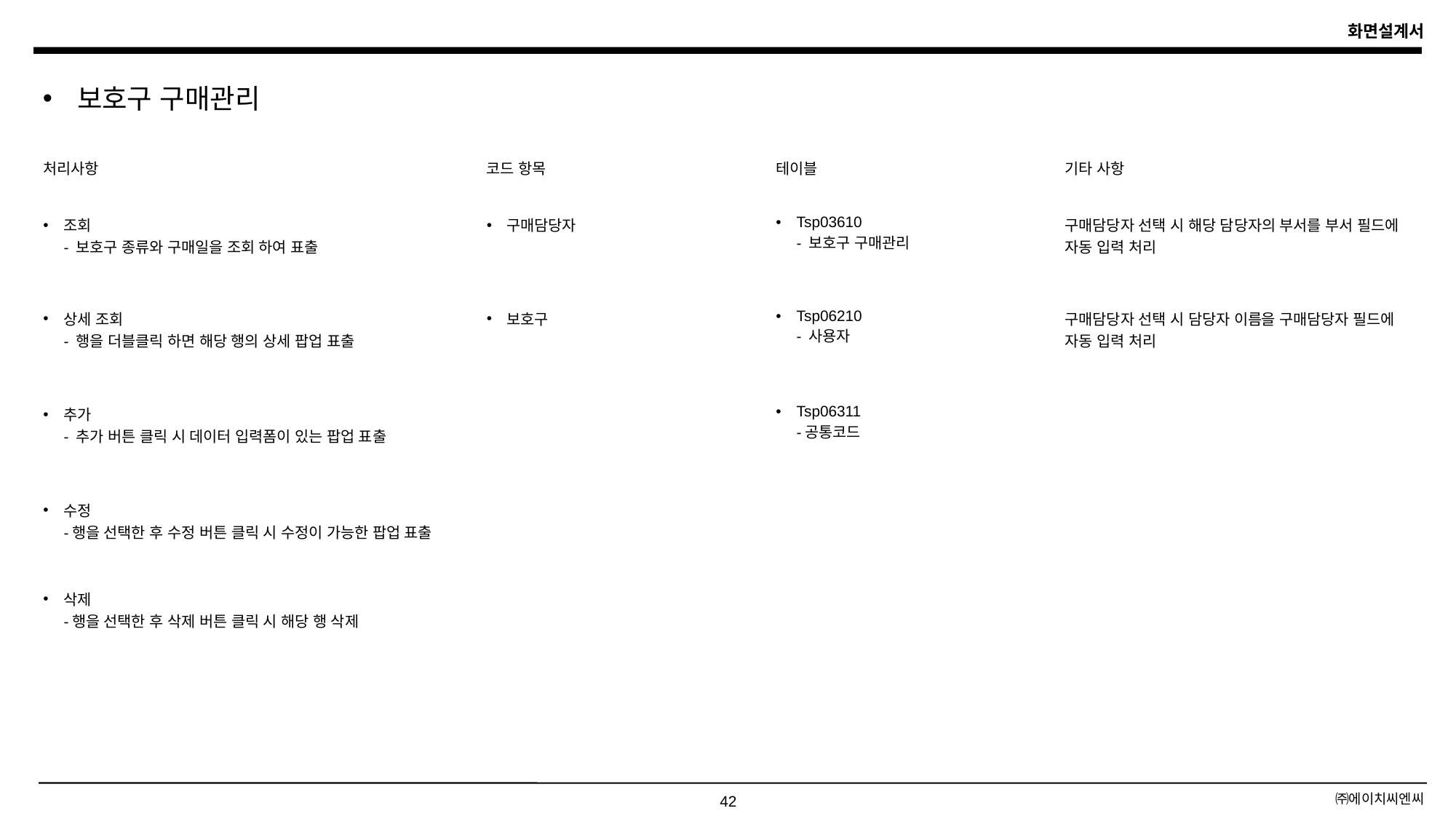

보호구 구매관리
| 처리사항 | 코드 항목 | 테이블 | 기타 사항 |
| --- | --- | --- | --- |
| 조회 - 보호구 종류와 구매일을 조회 하여 표출 | 구매담당자 | Tsp03610 - 보호구 구매관리 | 구매담당자 선택 시 해당 담당자의 부서를 부서 필드에 자동 입력 처리 |
| 상세 조회 - 행을 더블클릭 하면 해당 행의 상세 팝업 표출 | 보호구 | Tsp06210 - 사용자 | 구매담당자 선택 시 담당자 이름을 구매담당자 필드에 자동 입력 처리 |
| 추가 - 추가 버튼 클릭 시 데이터 입력폼이 있는 팝업 표출 |  | Tsp06311 -공통코드 |  |
| 수정 -행을 선택한 후 수정 버튼 클릭 시 수정이 가능한 팝업 표출 |  |  |  |
| 삭제 -행을 선택한 후 삭제 버튼 클릭 시 해당 행 삭제 |  |  |  |